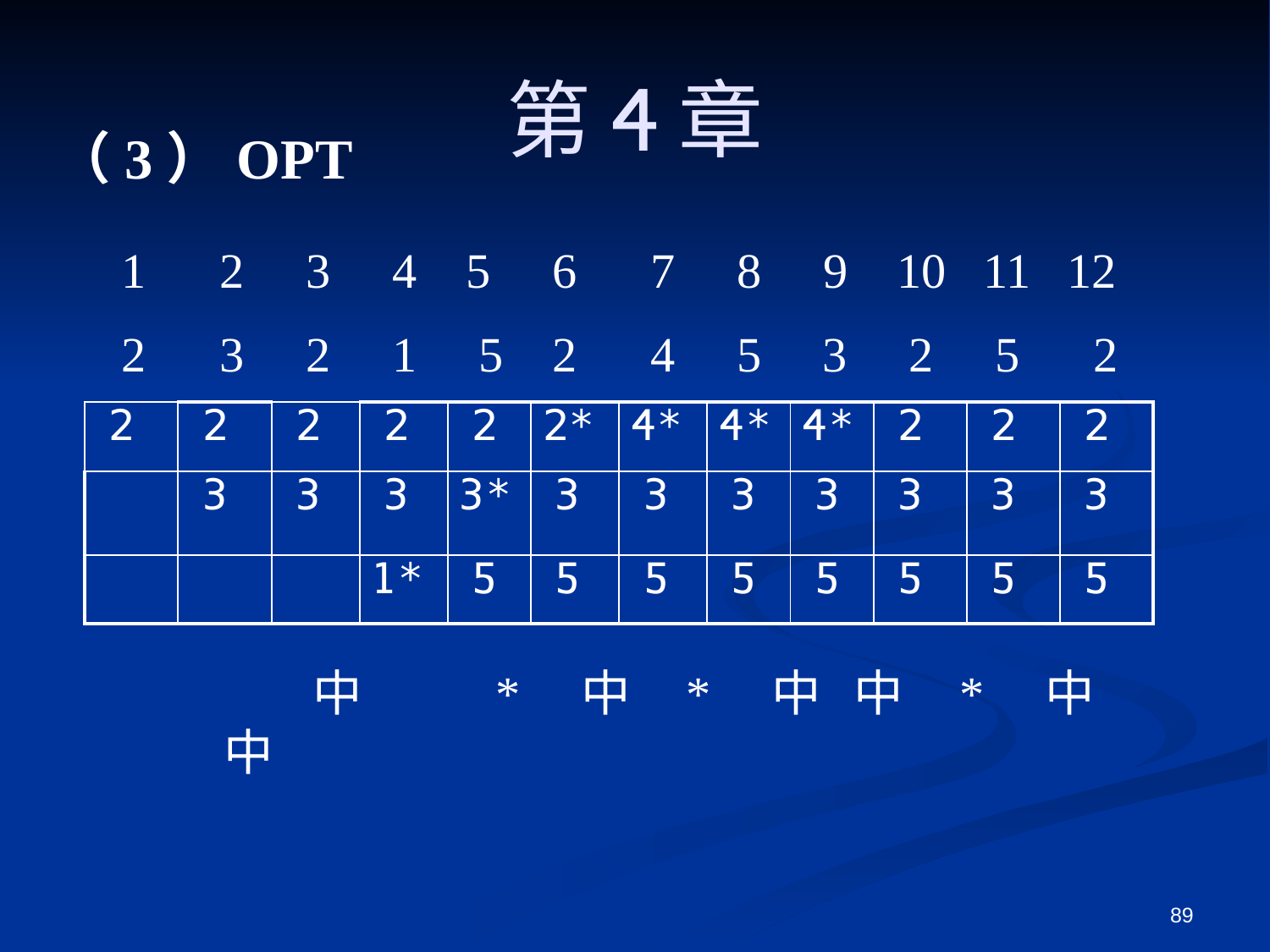

第4章
（3）OPT
  1      2     3     4    5     6      7     8     9    10   11   12
  2      3     2     1     5    2      4     5     3     2     5      2
| 2 | 2 | 2 | 2 | 2 | 2\* | 4\* | 4\* | 4\* | 2 | 2 | 2 |
| --- | --- | --- | --- | --- | --- | --- | --- | --- | --- | --- | --- |
|  | 3 | 3 | 3 | 3\* | 3 | 3 | 3 | 3 | 3 | 3 | 3 |
|  |  |  | 1\* | 5 | 5 | 5 | 5 | 5 | 5 | 5 | 5 |
       中           *    中    *    中   中    *    中   中
89